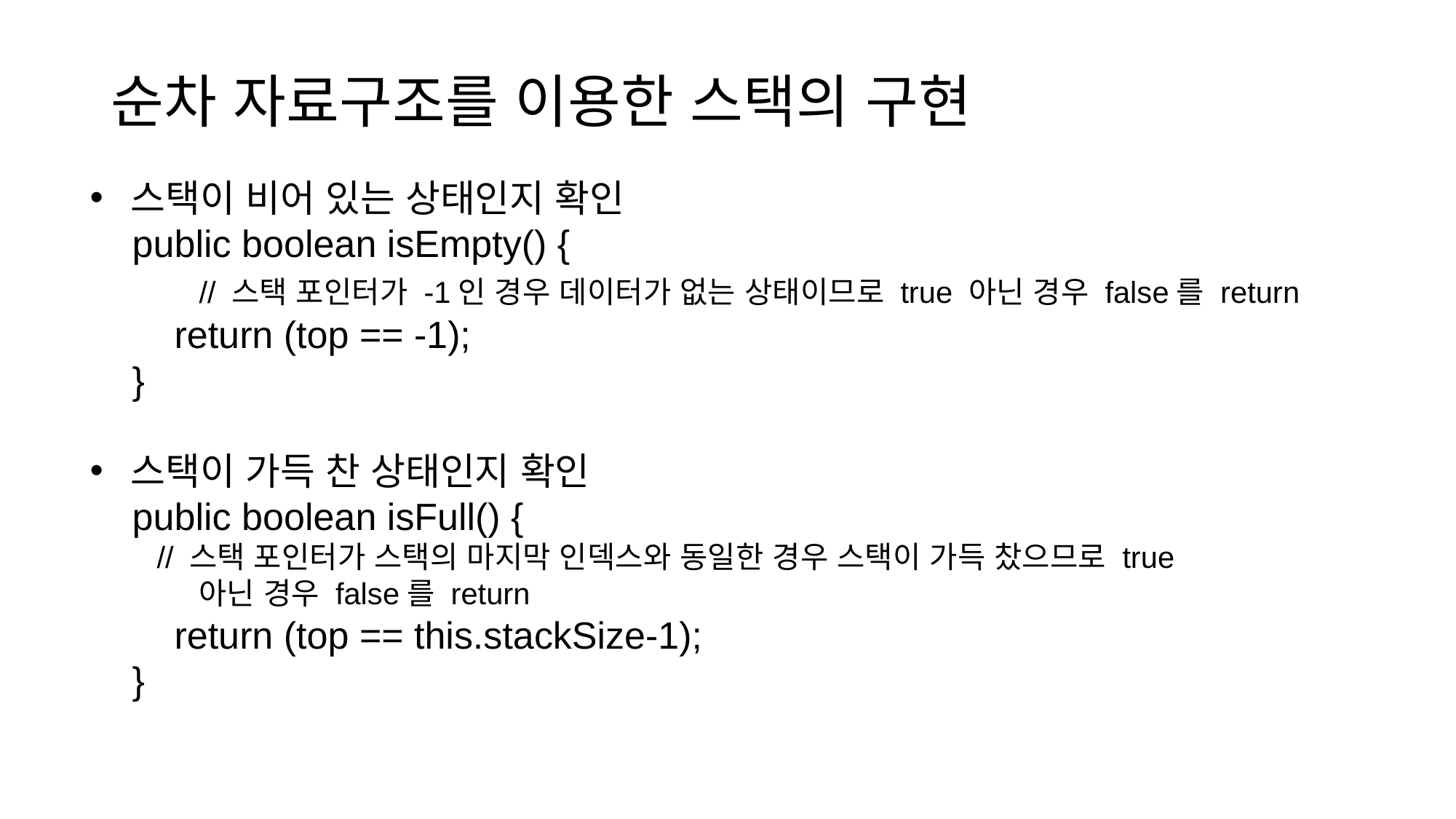

# 순차 자료구조를 이용한 스택의 구현
스택이 비어 있는 상태인지 확인
    public boolean isEmpty() {
	// 스택 포인터가 -1인 경우 데이터가 없는 상태이므로 true 아닌 경우 false를 return
        return (top == -1);
    }

스택이 가득 찬 상태인지 확인
    public boolean isFull() {
        // 스택 포인터가 스택의 마지막 인덱스와 동일한 경우 스택이 가득 찼으므로 true
	아닌 경우 false를 return
        return (top == this.stackSize-1);
    }